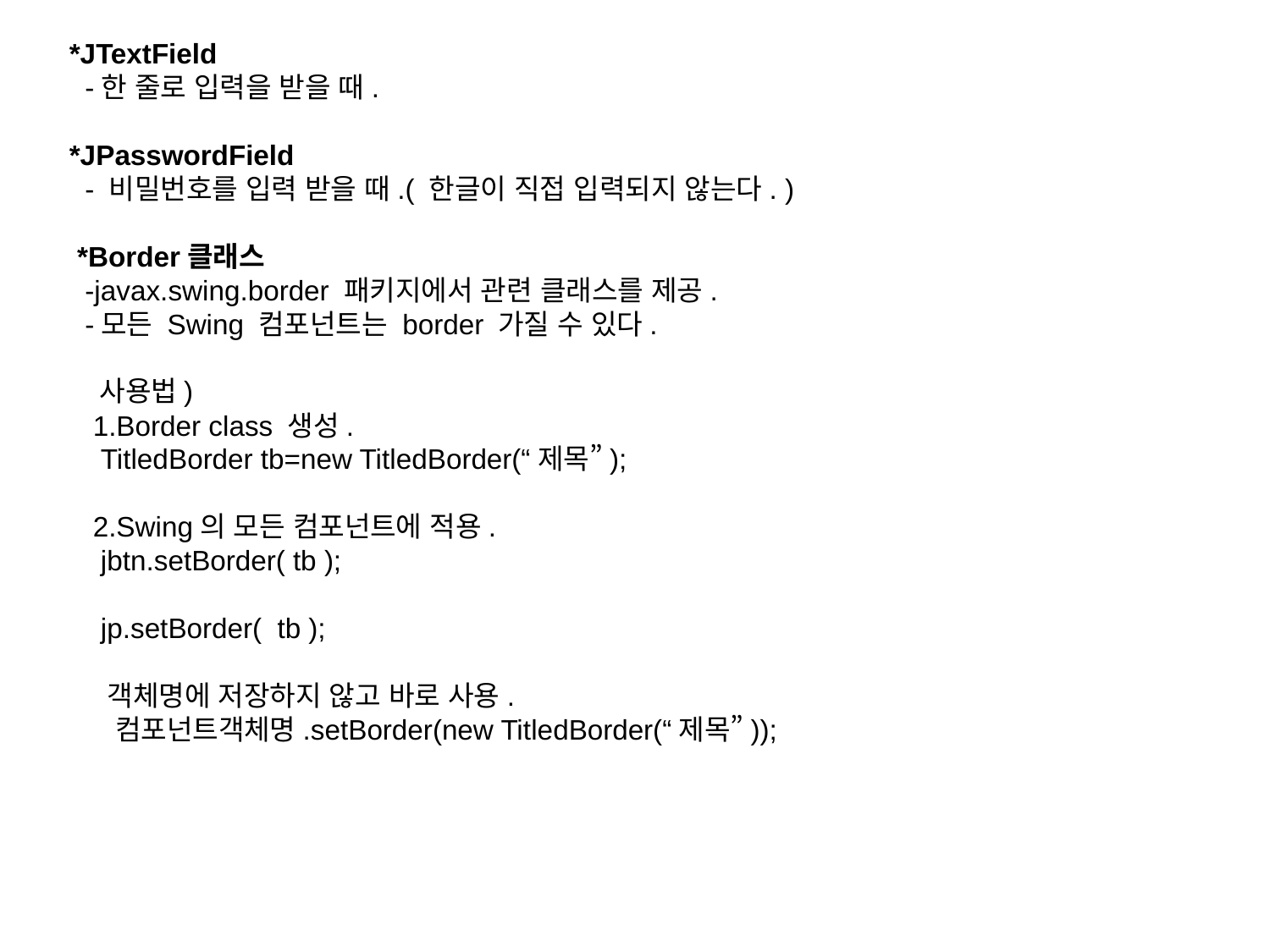

*JTextField
  -한 줄로 입력을 받을 때.

*JPasswordField
  - 비밀번호를 입력 받을 때.( 한글이 직접 입력되지 않는다. )

 *Border클래스
  -javax.swing.border 패키지에서 관련 클래스를 제공.
  -모든 Swing 컴포넌트는 border 가질 수 있다.

   사용법)
   1.Border class 생성.
    TitledBorder tb=new TitledBorder(“제목”);

   2.Swing의 모든 컴포넌트에 적용.
    jbtn.setBorder( tb );

    jp.setBorder(  tb );

    객체명에 저장하지 않고 바로 사용.
     컴포넌트객체명.setBorder(new TitledBorder(“제목”));